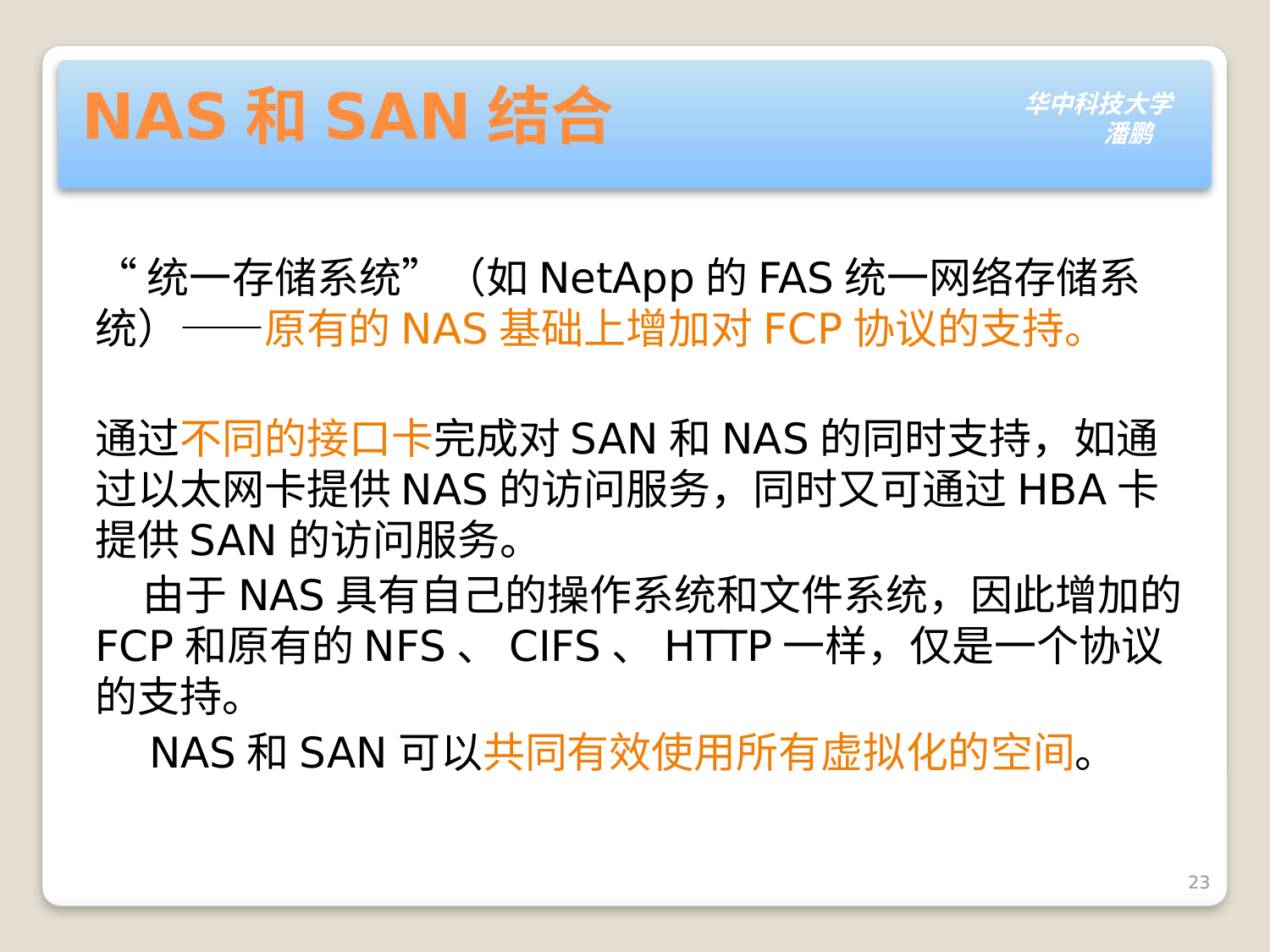

# NAS和SAN结合
“统一存储系统”（如NetApp的FAS统一网络存储系统）——原有的NAS基础上增加对FCP协议的支持。

通过不同的接口卡完成对SAN和NAS的同时支持，如通过以太网卡提供NAS的访问服务，同时又可通过HBA卡提供SAN的访问服务。
    由于NAS具有自己的操作系统和文件系统，因此增加的FCP和原有的NFS、CIFS、HTTP一样，仅是一个协议的支持。
    NAS和SAN可以共同有效使用所有虚拟化的空间。
23
23